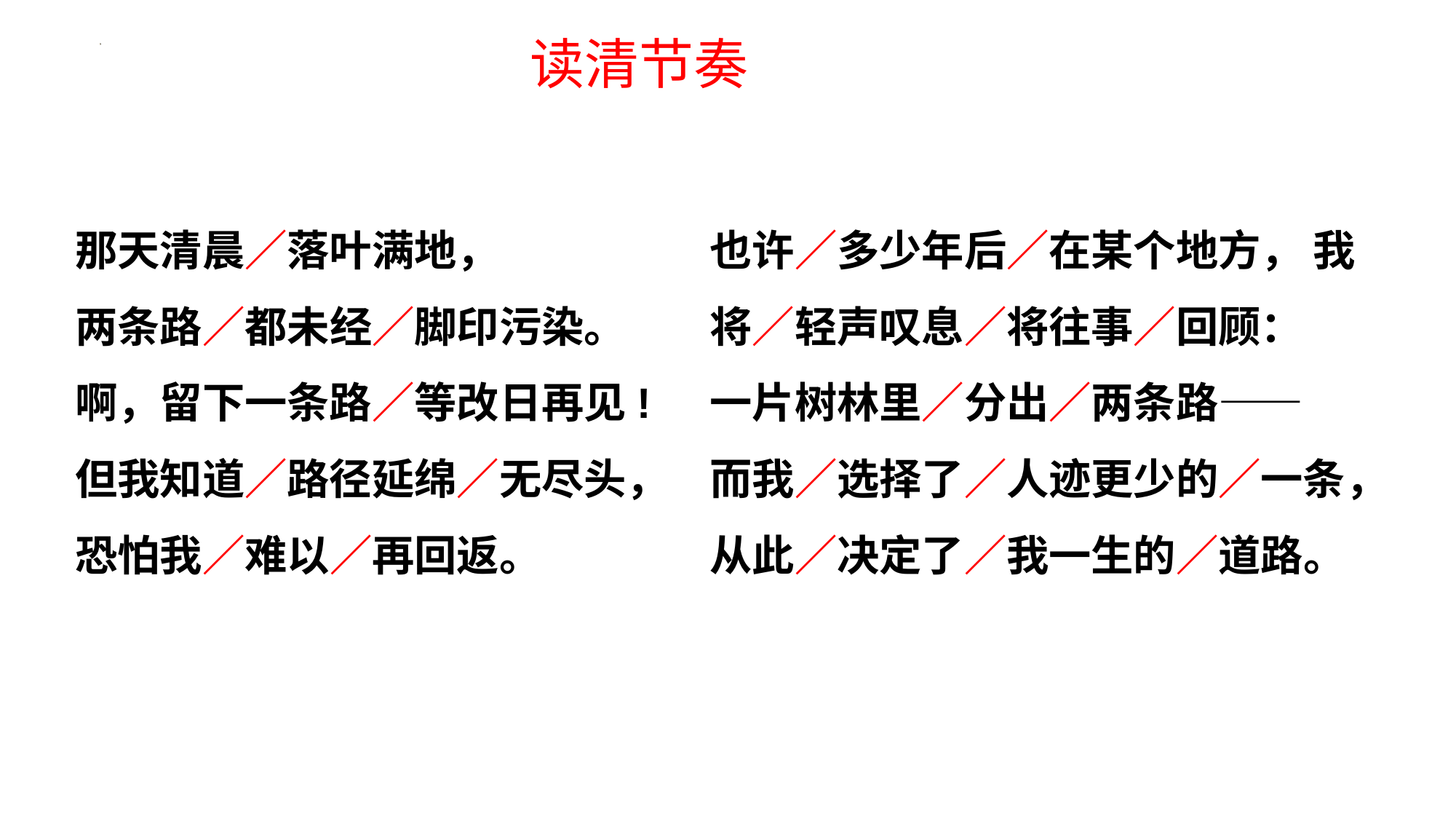

# 读清节奏
那天清晨／落叶满地，
两条路／都未经／脚印污染。
啊，留下一条路／等改日再见! 但我知道／路径延绵／无尽头， 恐怕我／难以／再回返。

也许／多少年后／在某个地方， 我将／轻声叹息／将往事／回顾：
一片树林里／分出／两条路——
而我／选择了／人迹更少的／一条，
从此／决定了／我一生的／道路。